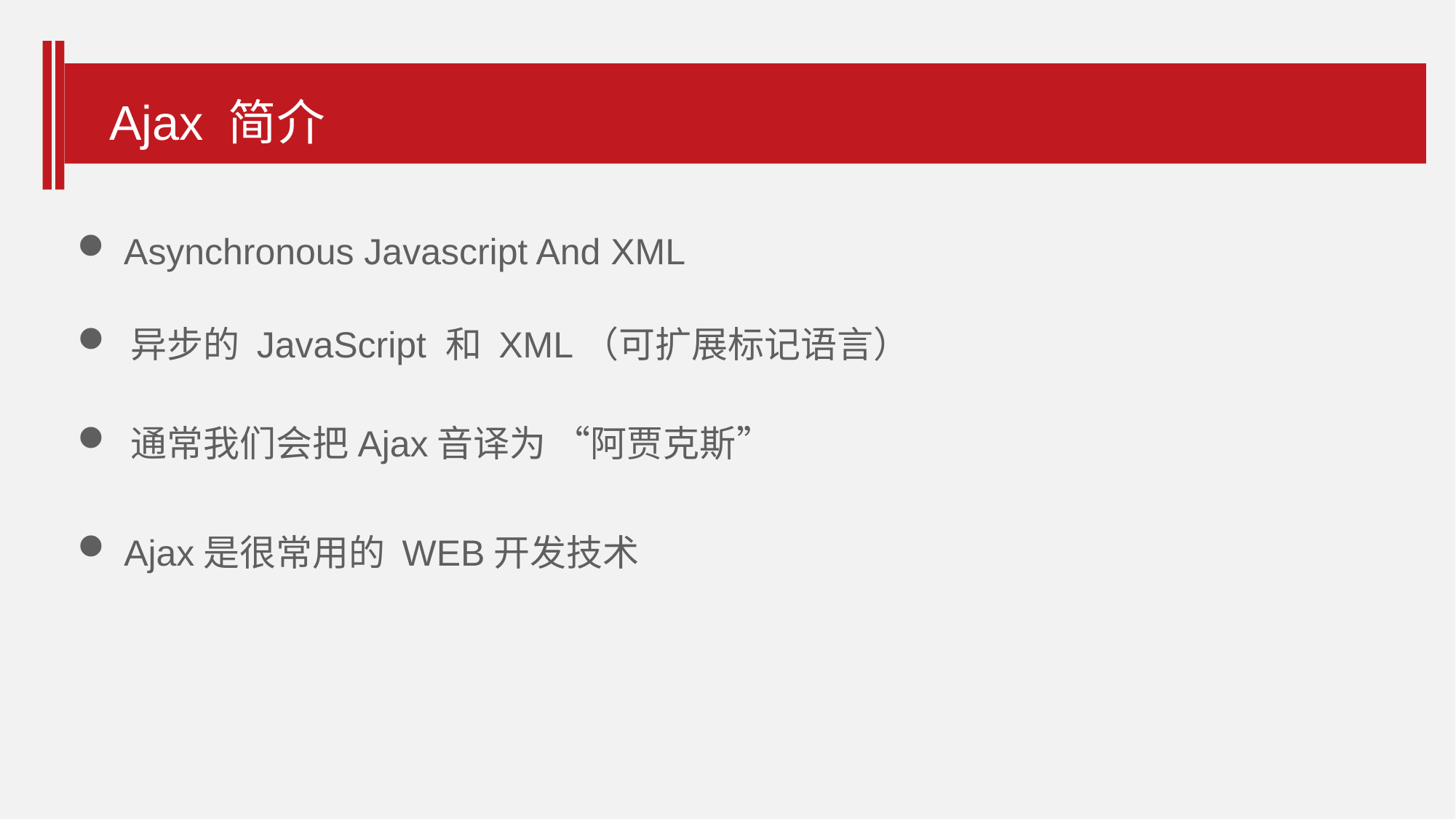

Ajax 简介
 Asynchronous Javascript And XML
 异步的 JavaScript 和 XML（可扩展标记语言）
 通常我们会把Ajax音译为 “阿贾克斯”

 Ajax是很常用的 WEB开发技术